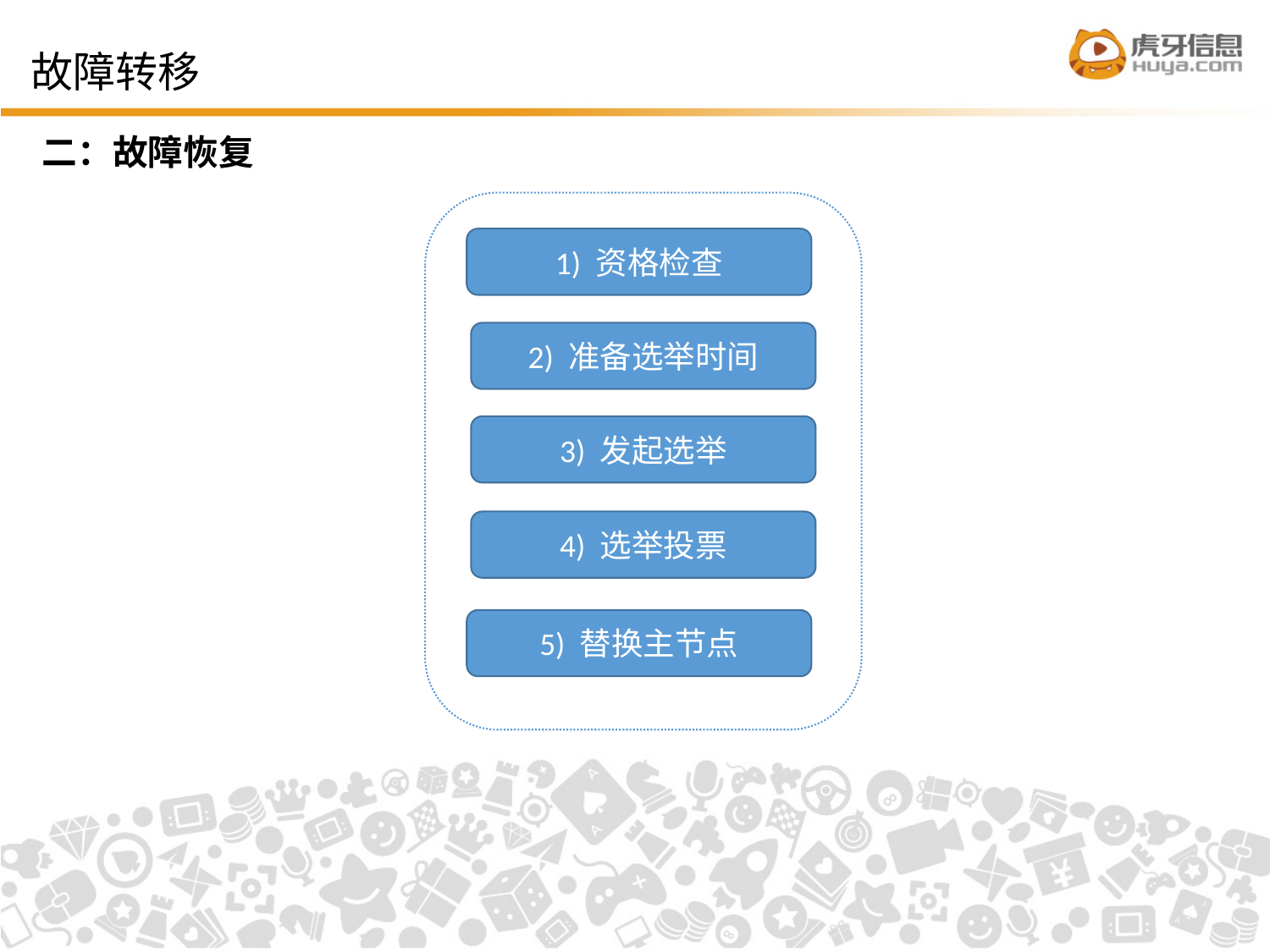

故障转移
二：故障恢复

                                                               故障恢复流程

1) 资格检查
2) 准备选举时间
3) 发起选举
4) 选举投票
5) 替换主节点